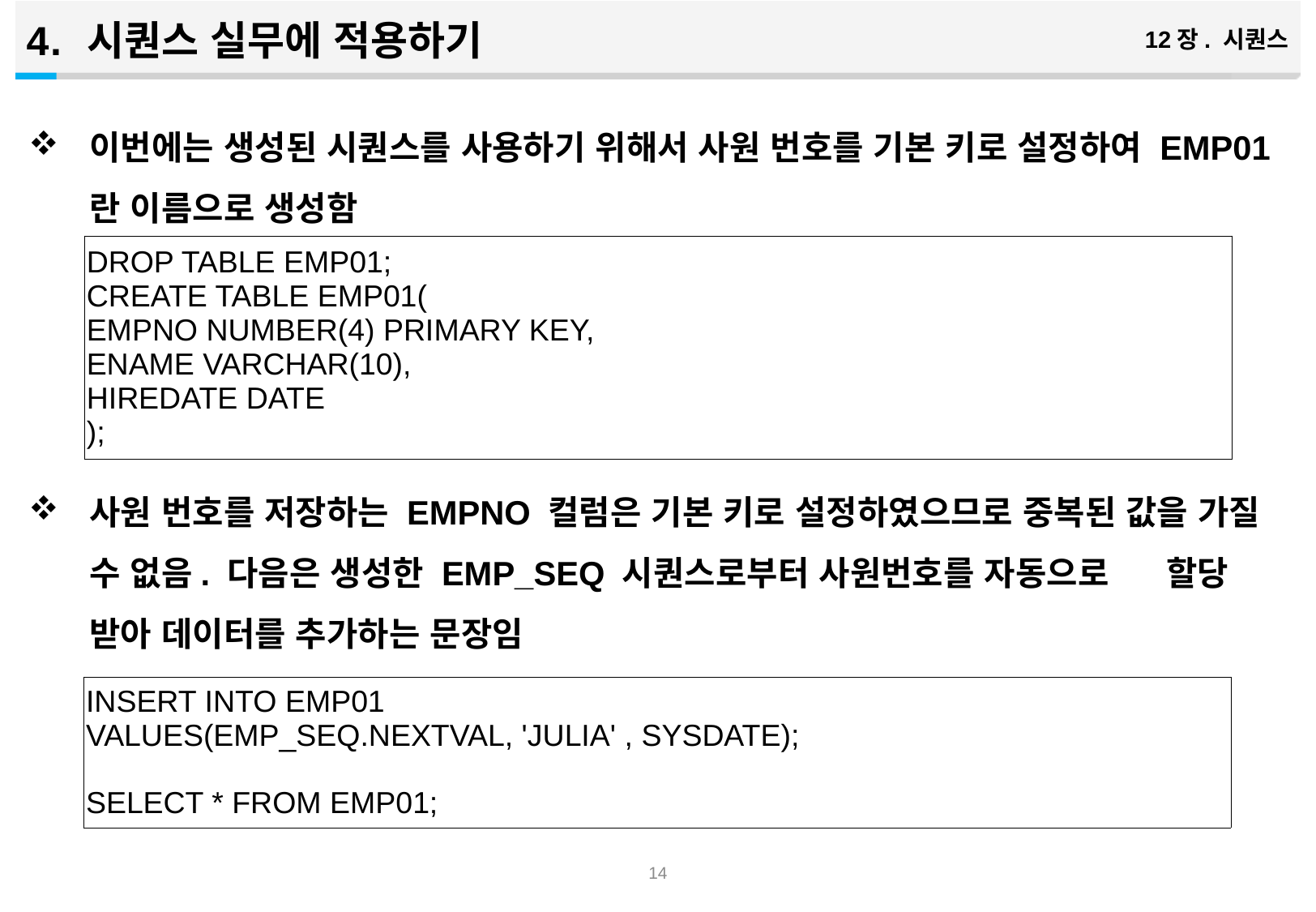

시퀀스 실무에 적용하기
12장. 시퀀스
이번에는 생성된 시퀀스를 사용하기 위해서 사원 번호를 기본 키로 설정하여 EMP01란 이름으로 생성함

사원 번호를 저장하는 EMPNO 컬럼은 기본 키로 설정하였으므로 중복된 값을 가질 수 없음. 다음은 생성한 EMP_SEQ 시퀀스로부터 사원번호를 자동으로      할당 받아 데이터를 추가하는 문장임
| DROP TABLE EMP01; CREATE TABLE EMP01( EMPNO NUMBER(4) PRIMARY KEY, ENAME VARCHAR(10), HIREDATE DATE ); |
| --- |
| INSERT INTO EMP01 VALUES(EMP\_SEQ.NEXTVAL, 'JULIA' , SYSDATE); SELECT \* FROM EMP01; |
| --- |
14